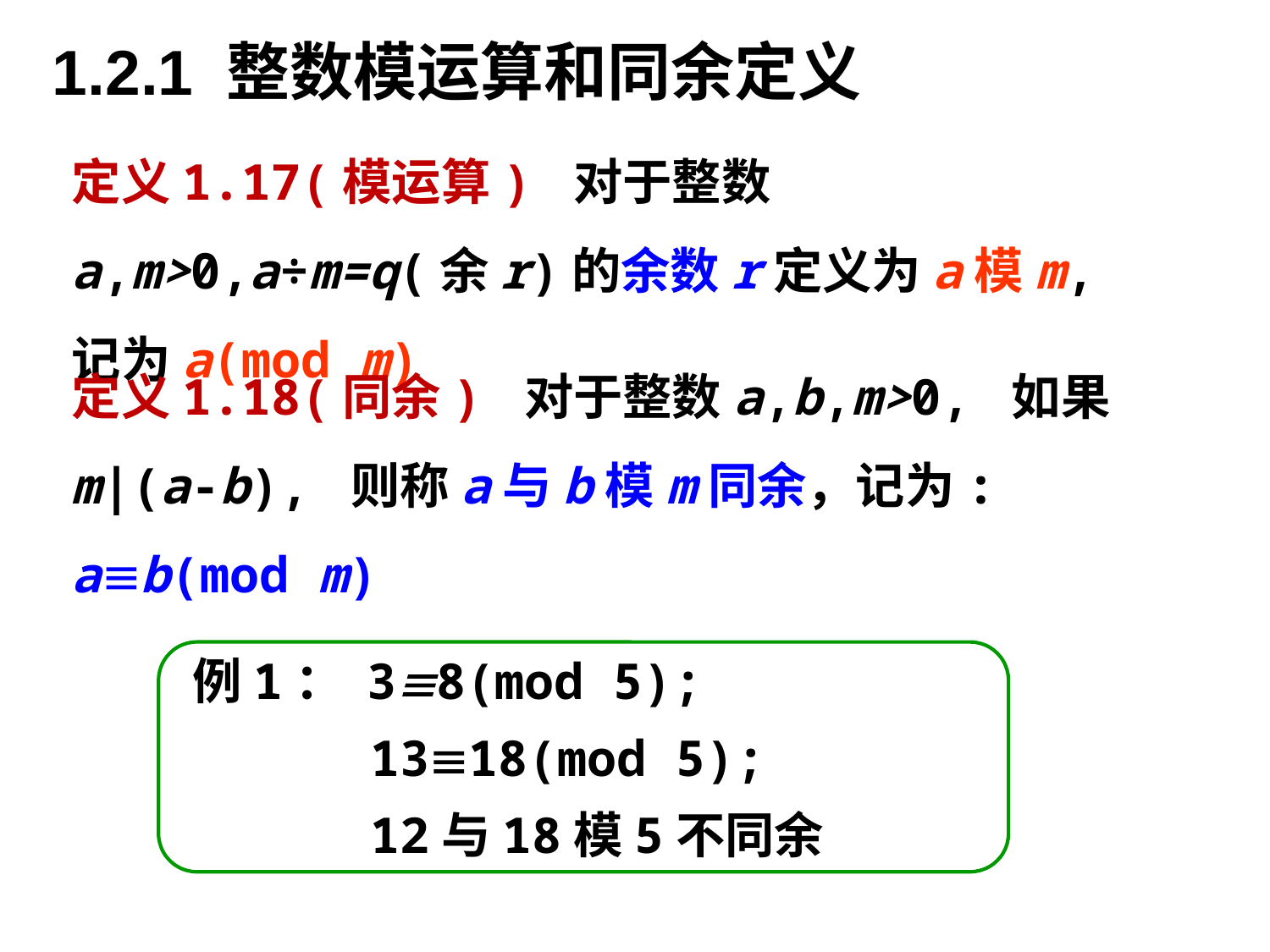

# 1.2.1 整数模运算和同余定义
定义1.17(模运算) 对于整数a,m>0,a÷m=q(余r)的余数r定义为a模m, 记为a(mod m)
定义1.18(同余) 对于整数a,b,m>0, 如果m|(a-b), 则称a与b模m同余，记为: a≡b(mod m)
例1： 3≡8(mod 5);
      13≡18(mod 5);
      12与18模5不同余